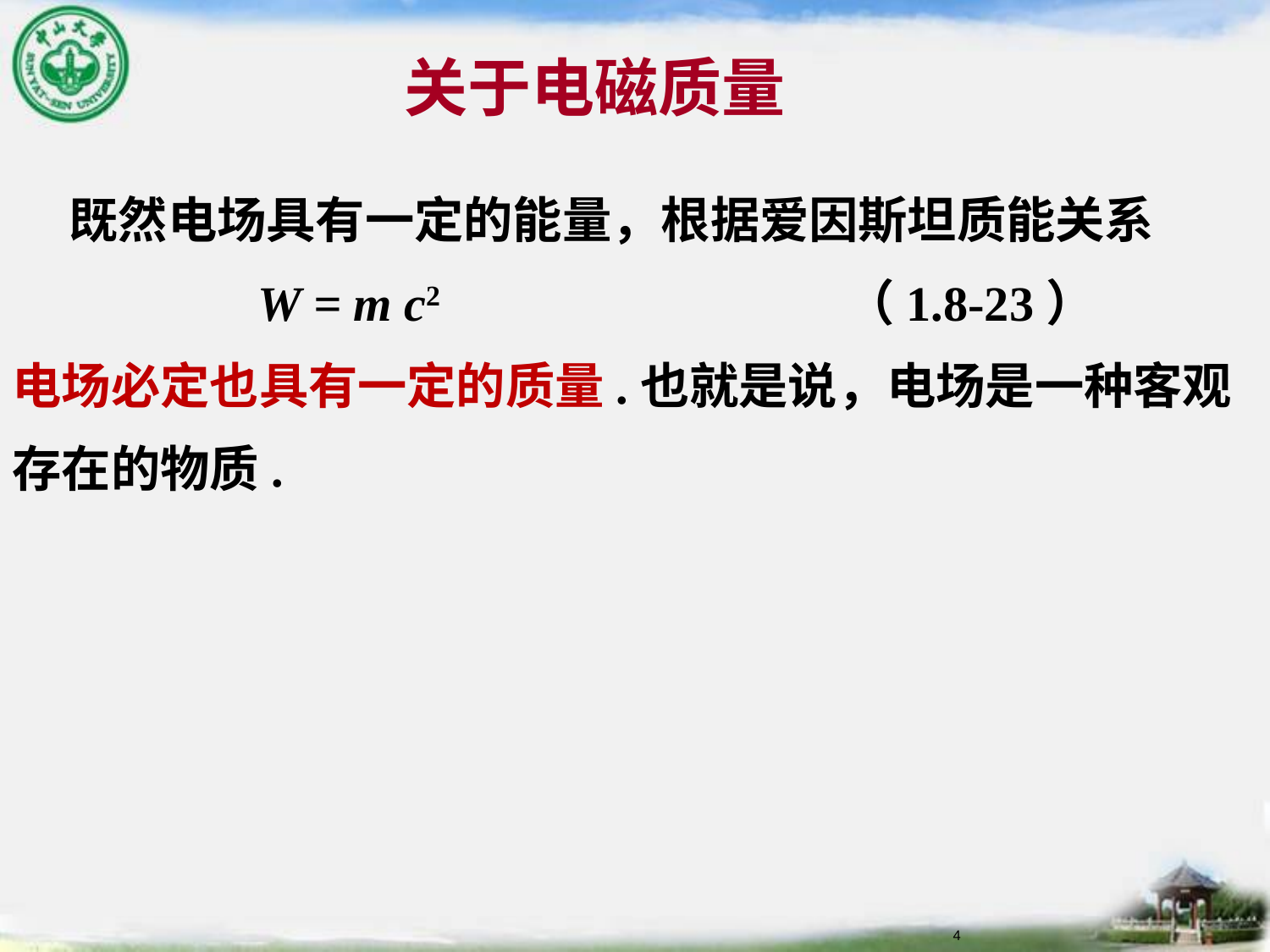

# 关于电磁质量
    既然电场具有一定的能量，根据爱因斯坦质能关系
                    W = m c2                                （1.8-23）
电场必定也具有一定的质量.也就是说，电场是一种客观存在的物质.

4